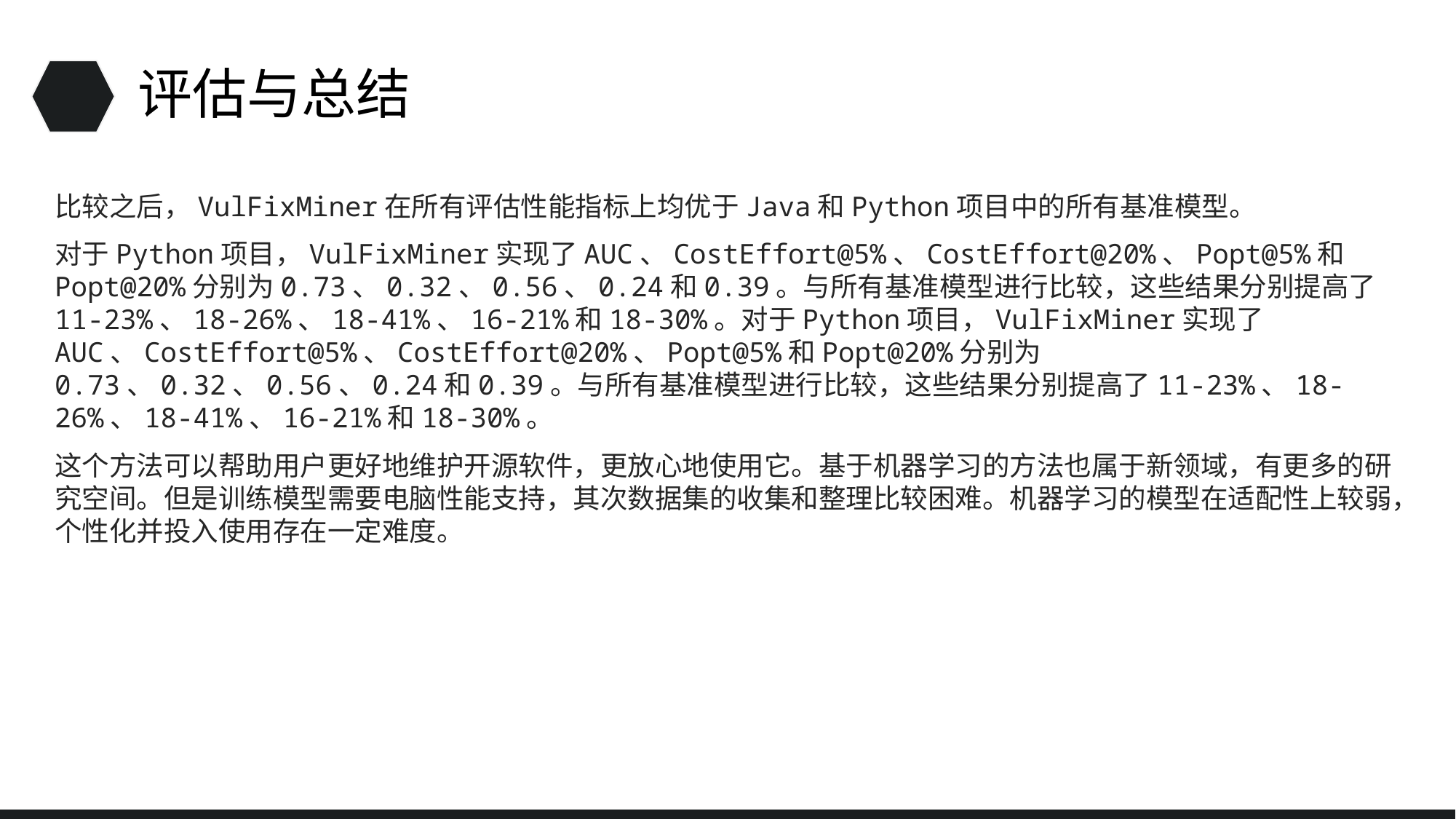

评估与总结
比较之后，VulFixMiner在所有评估性能指标上均优于Java和Python项目中的所有基准模型。
对于Python项目，VulFixMiner实现了AUC、CostEffort@5%、CostEffort@20%、Popt@5%和Popt@20%分别为0.73、0.32、0.56、0.24和0.39。与所有基准模型进行比较，这些结果分别提高了11-23%、18-26%、18-41%、16-21%和18-30%。对于Python项目，VulFixMiner实现了AUC、CostEffort@5%、CostEffort@20%、Popt@5%和Popt@20%分别为0.73、0.32、0.56、0.24和0.39。与所有基准模型进行比较，这些结果分别提高了11-23%、18-26%、18-41%、16-21%和18-30%。
这个方法可以帮助用户更好地维护开源软件，更放心地使用它。基于机器学习的方法也属于新领域，有更多的研究空间。但是训练模型需要电脑性能支持，其次数据集的收集和整理比较困难。机器学习的模型在适配性上较弱，个性化并投入使用存在一定难度。